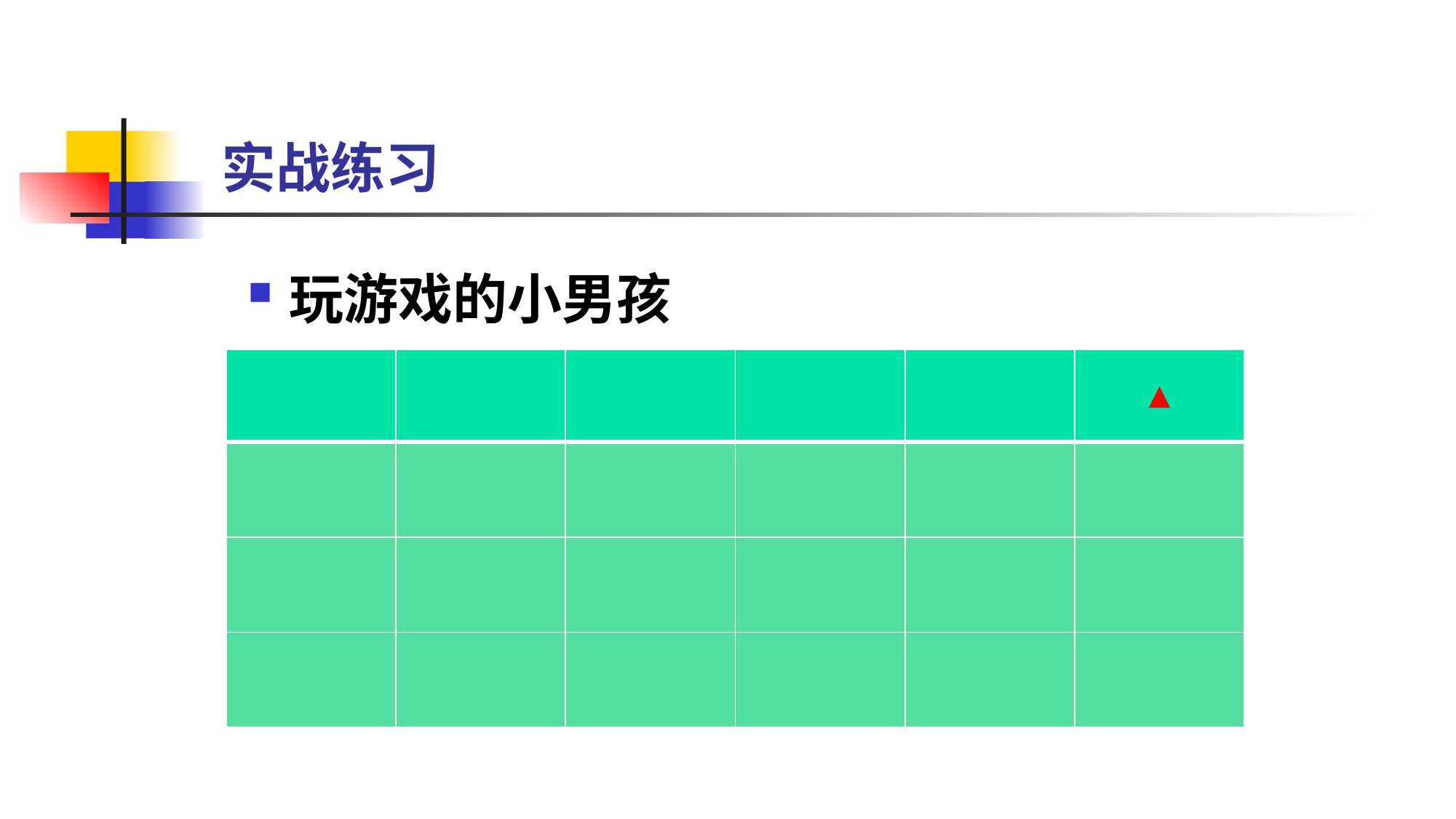

# 实战练习
玩游戏的小男孩
|  |  |  |  |  | ▲ |
| --- | --- | --- | --- | --- | --- |
|  |  |  |  |  |  |
|  |  |  |  |  |  |
|  |  |  |  |  |  |

11